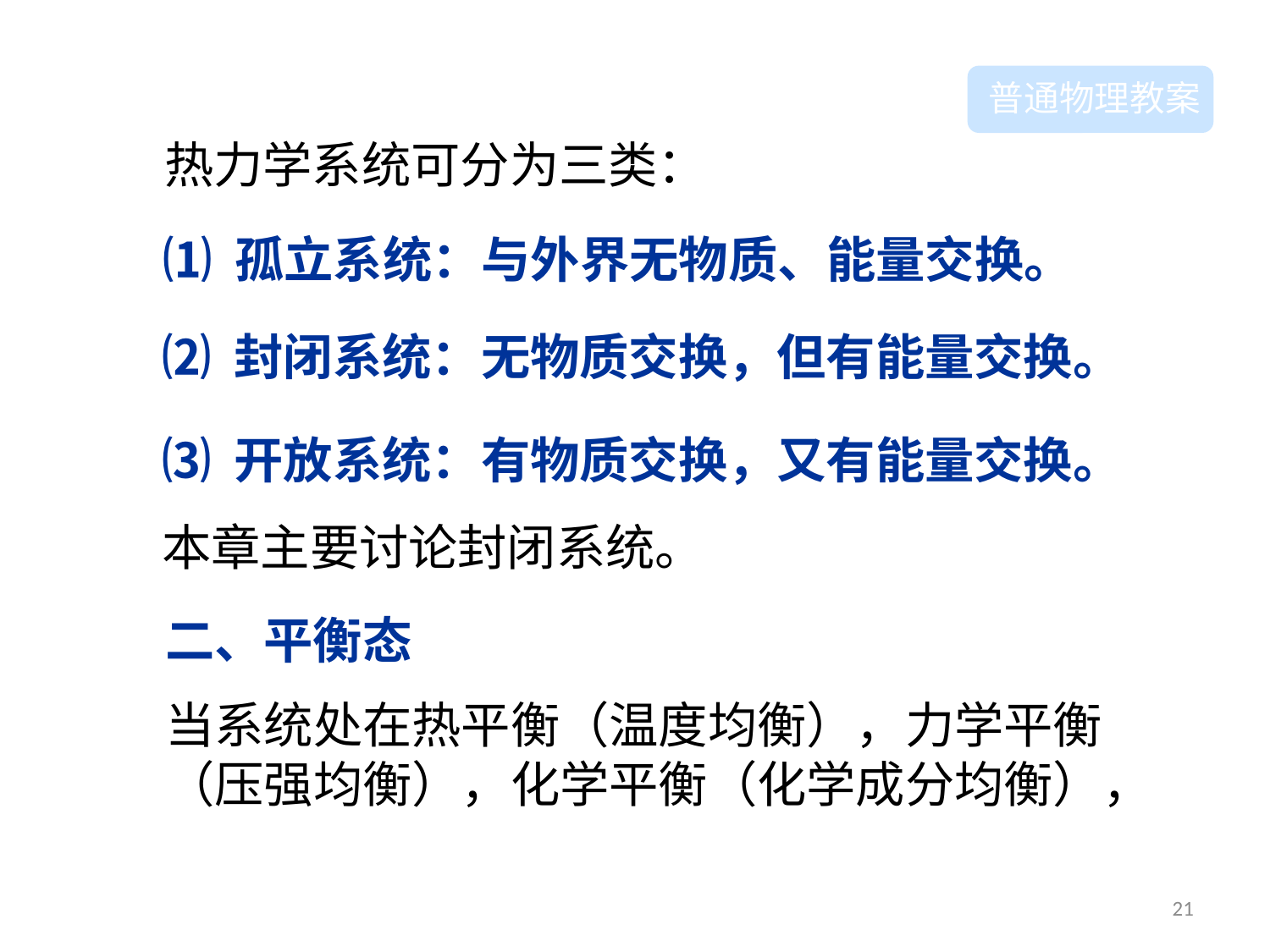

普通物理教案
热力学系统可分为三类：
⑴ 孤立系统：与外界无物质、能量交换。
⑵ 封闭系统：无物质交换，但有能量交换。
⑶ 开放系统：有物质交换，又有能量交换。
本章主要讨论封闭系统。
二、平衡态
当系统处在热平衡（温度均衡），力学平衡（压强均衡），化学平衡（化学成分均衡），
21